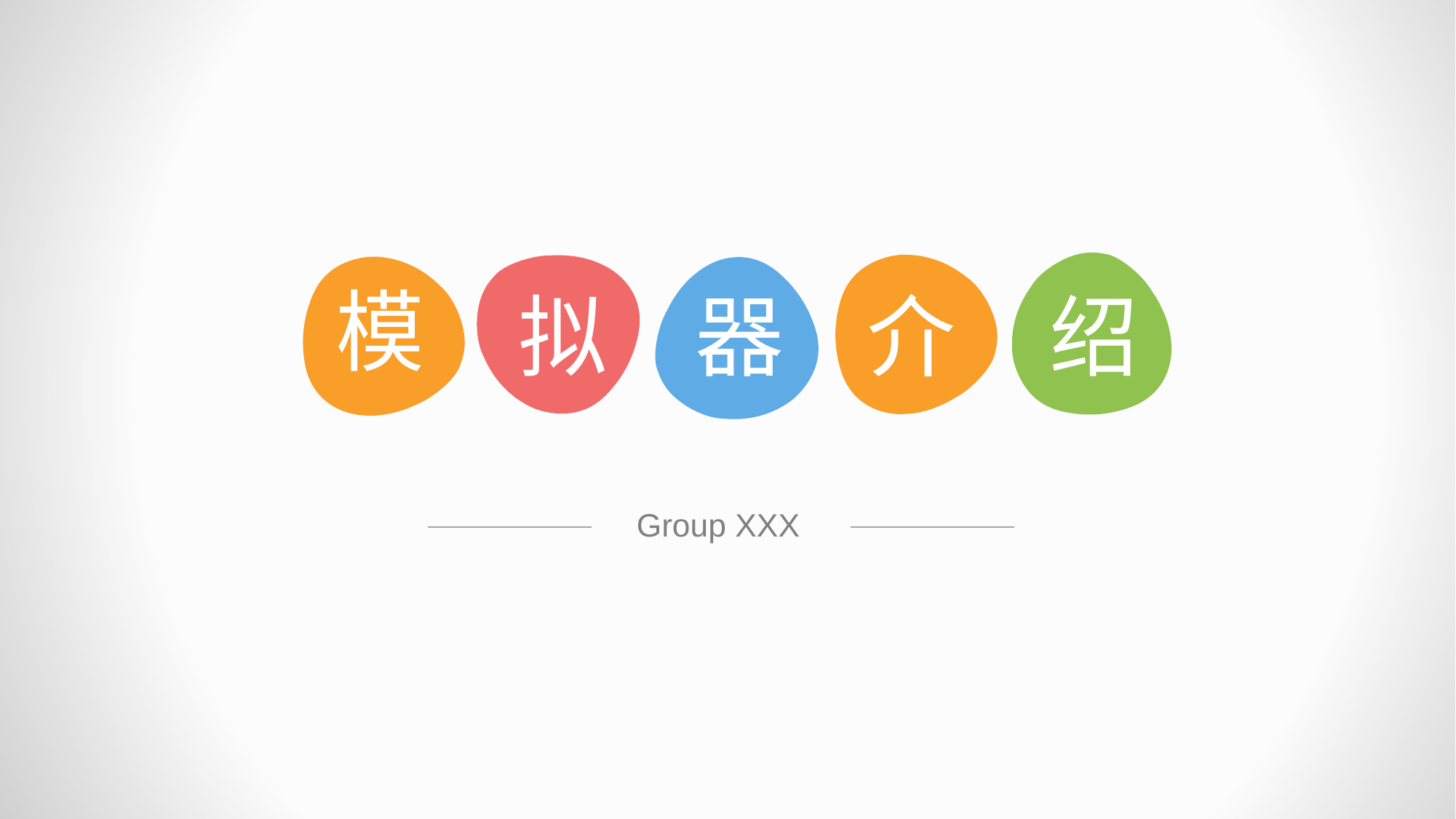

模
拟
器
介
绍
Group XXX